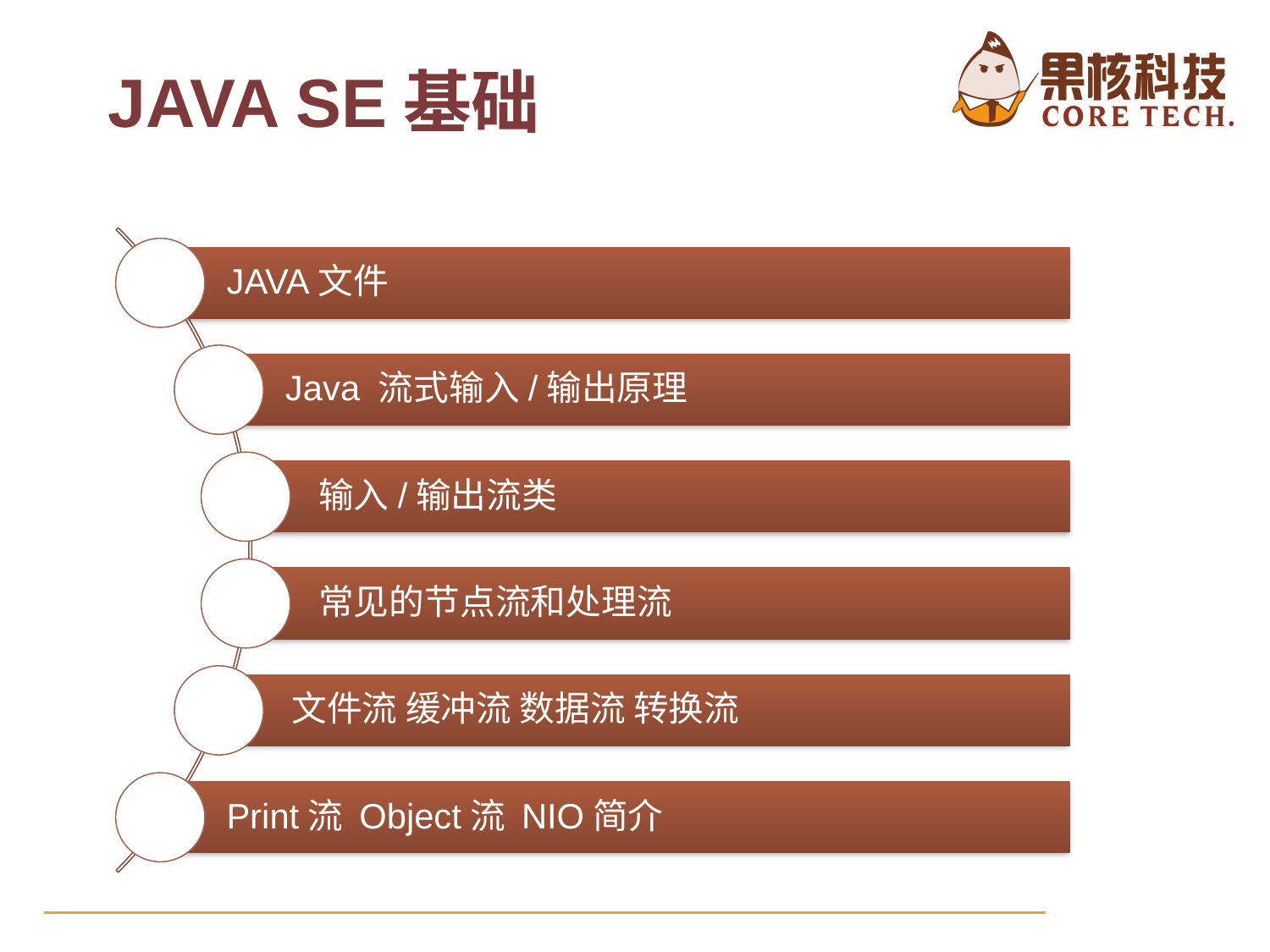

JAVA SE基础
 JAVA文件
 Java 流式输入/输出原理
 输入/输出流类
 常见的节点流和处理流
 文件流 缓冲流 数据流 转换流
 Print流 Object流 NIO简介